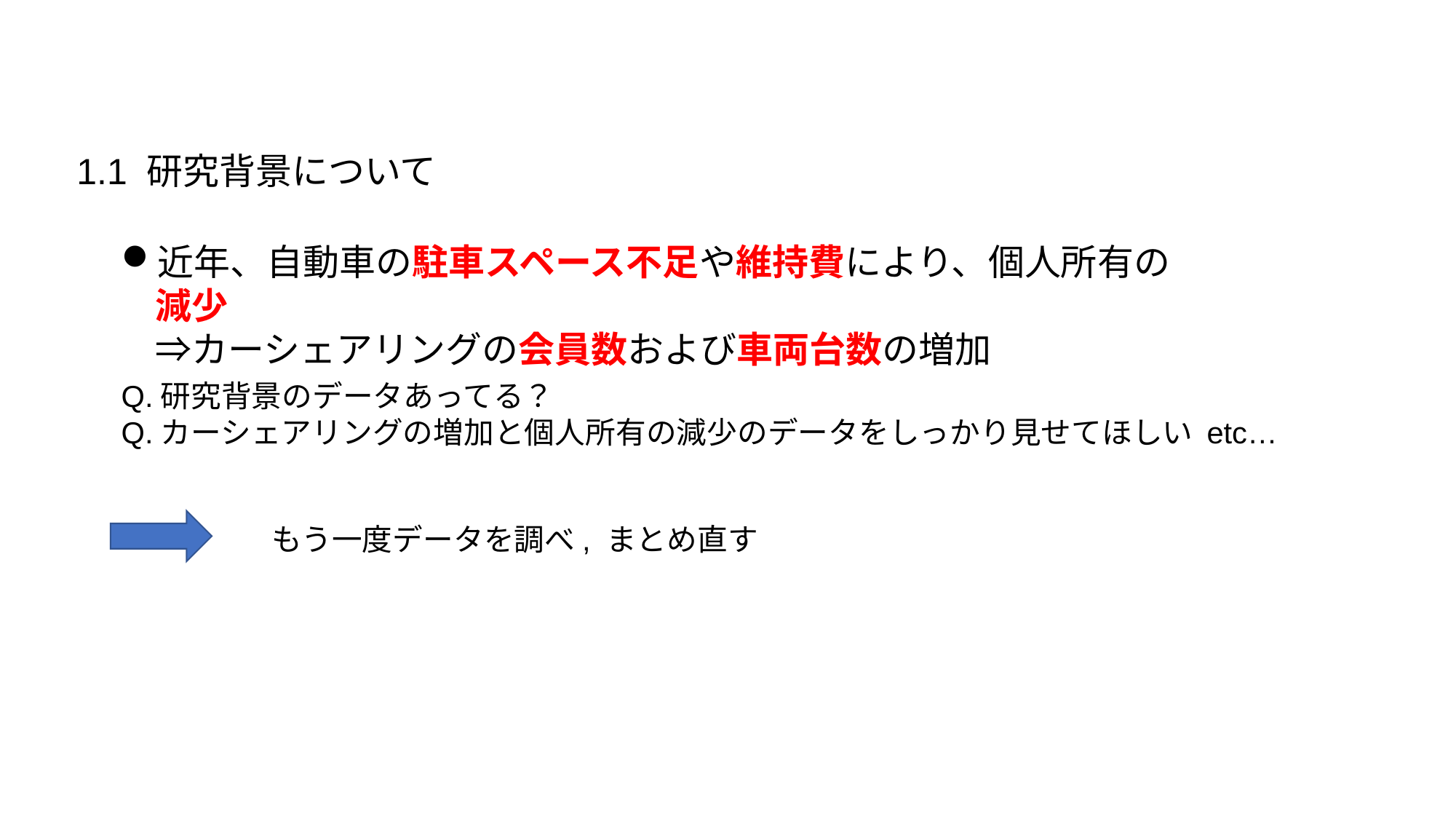

1.1 研究背景について
近年、自動車の駐車スペース不足や維持費により、個人所有の減少
⇒カーシェアリングの会員数および車両台数の増加
Q.研究背景のデータあってる？
Q.カーシェアリングの増加と個人所有の減少のデータをしっかり見せてほしい etc…

もう一度データを調べ, まとめ直す